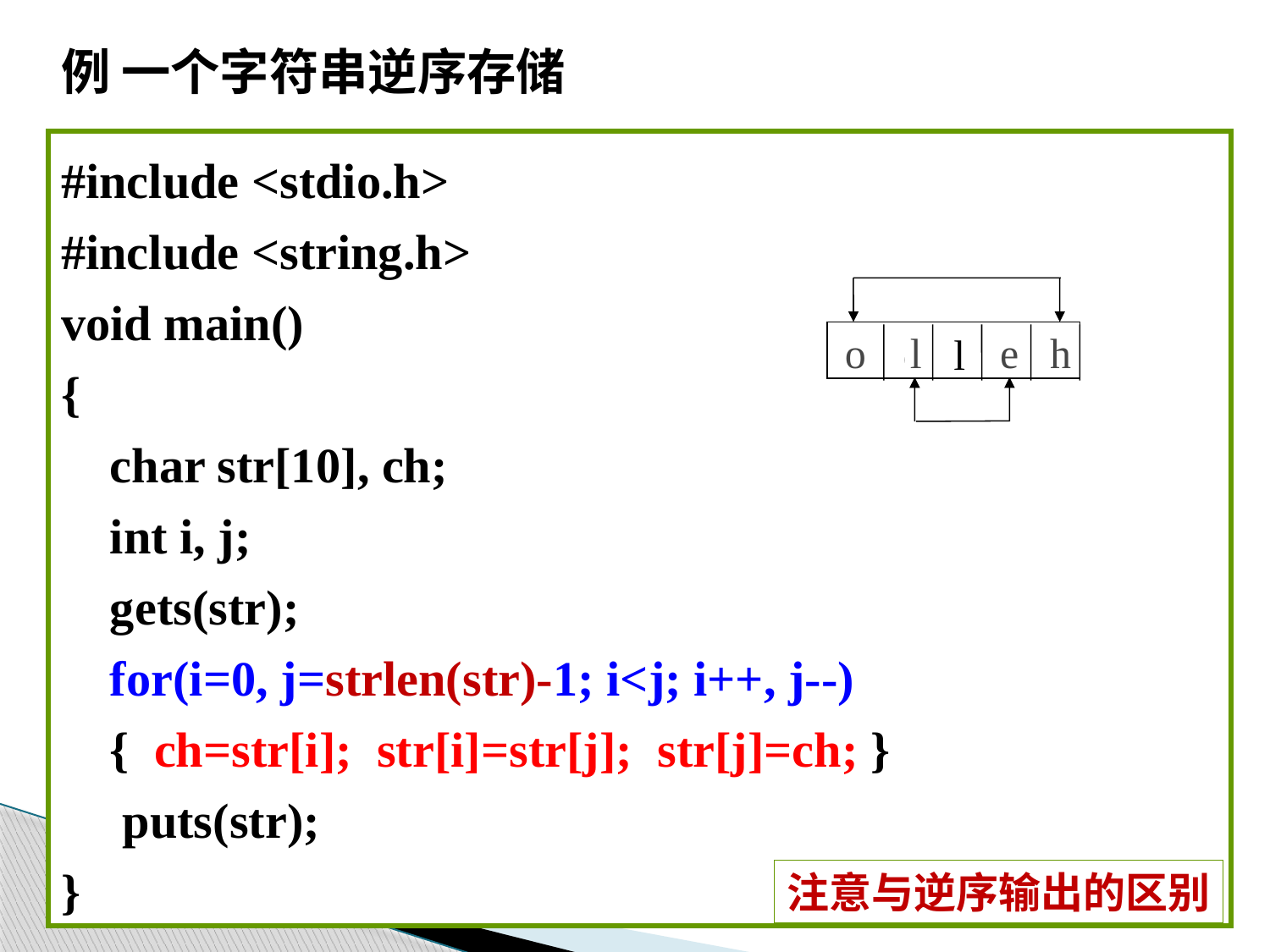

例 一个字符串逆序存储
#include <stdio.h>
#include <string.h>
void main()
{
    char str[10], ch;
    int i, j;
    gets(str);
    for(i=0, j=strlen(str)-1; i<j; i++, j--)
    {  ch=str[i];  str[i]=str[j];  str[j]=ch; }
     puts(str);
}

 h   e   l    l   o

o
l
e
h

注意与逆序输出的区别